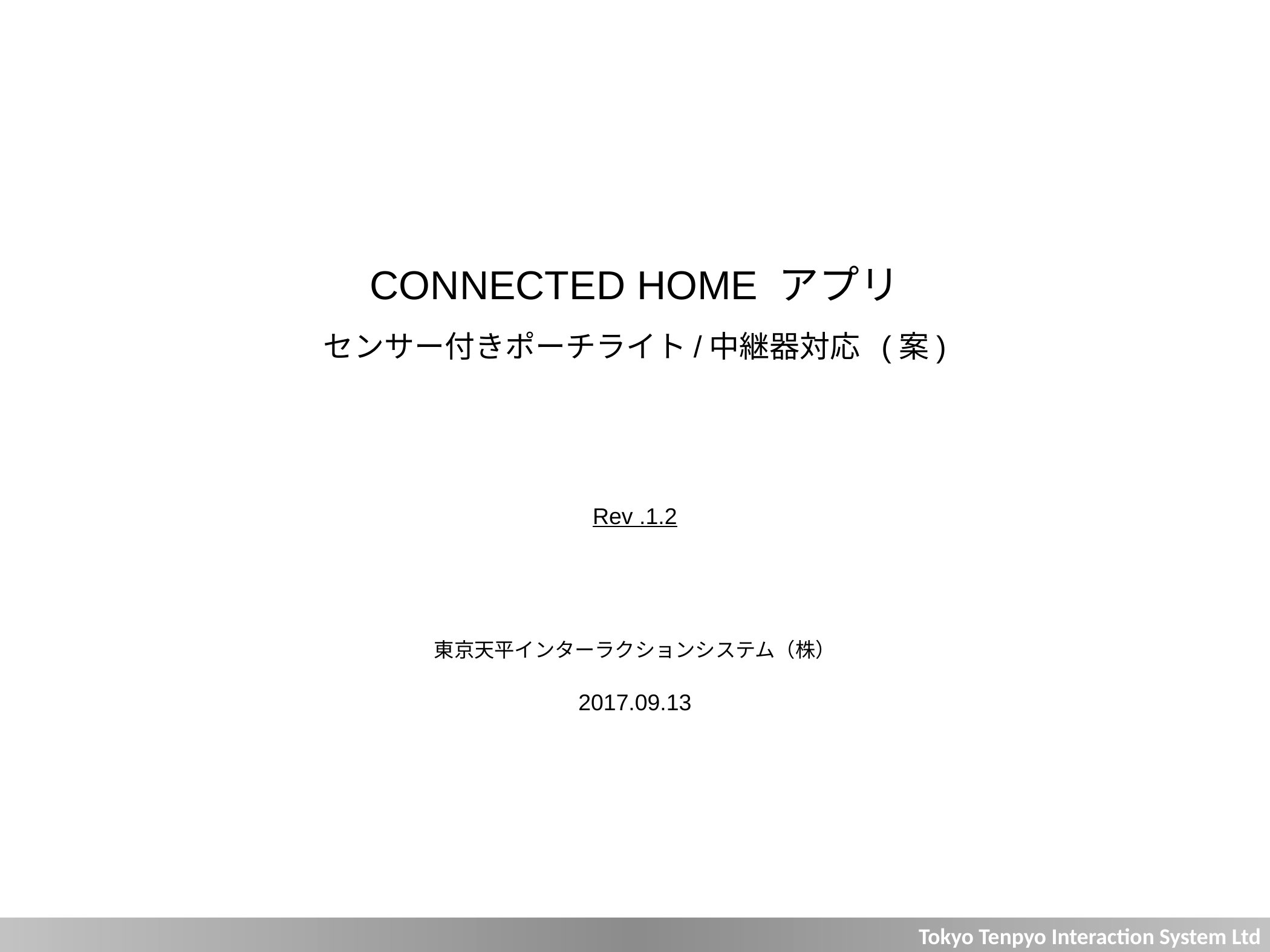

CONNECTED HOME アプリ
センサー付きポーチライト/中継器対応  (案)
Rev .1.2
東京天平インターラクションシステム（株）
2017.09.13